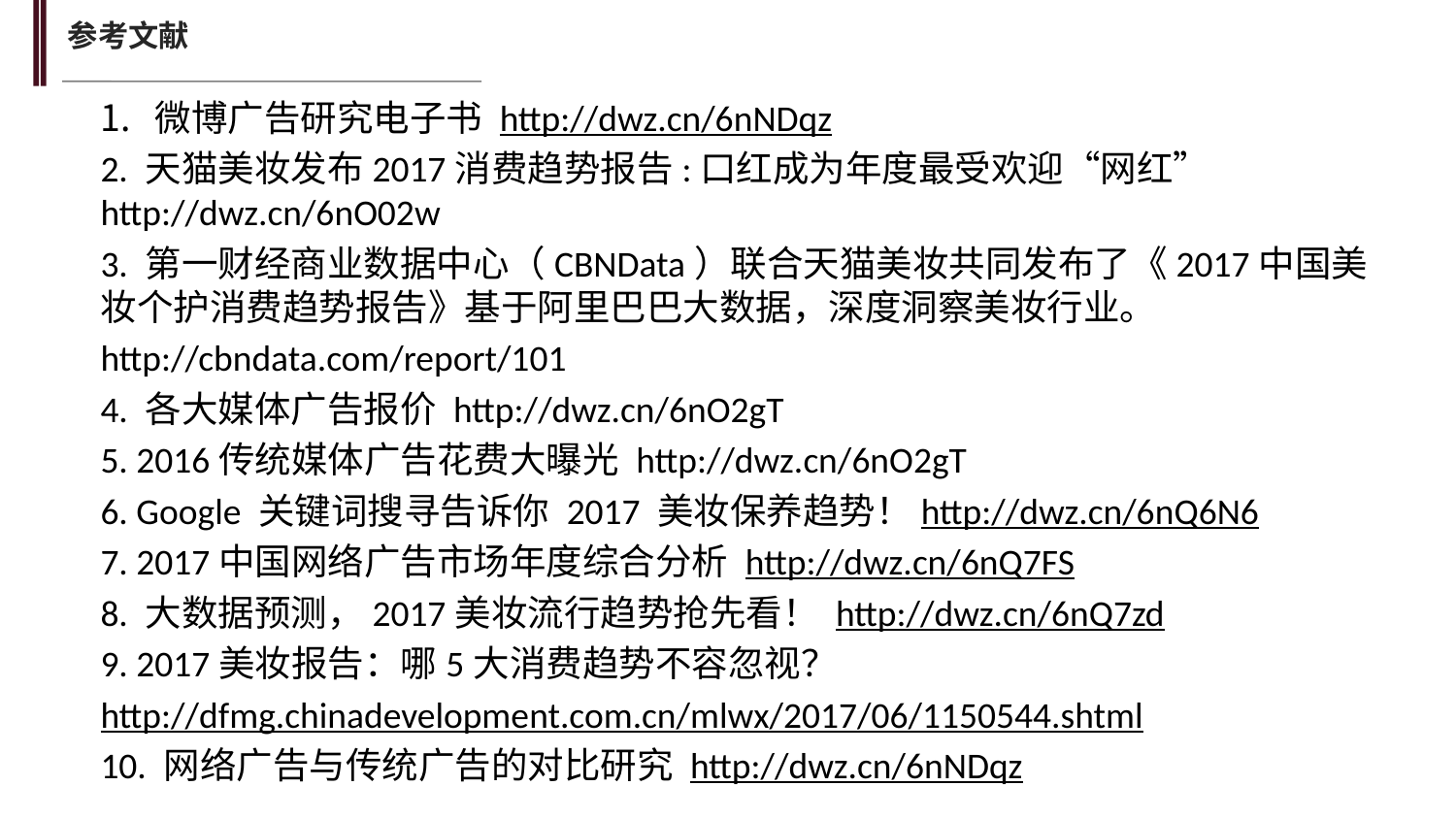

参考文献

微博广告研究电子书 http://dwz.cn/6nNDqz
2. 天猫美妆发布2017消费趋势报告:口红成为年度最受欢迎“网红” http://dwz.cn/6nO02w
3. 第一财经商业数据中心（CBNData）联合天猫美妆共同发布了《2017中国美妆个护消费趋势报告》基于阿里巴巴大数据，深度洞察美妆行业。
http://cbndata.com/report/101
4. 各大媒体广告报价 http://dwz.cn/6nO2gT
5. 2016传统媒体广告花费大曝光 http://dwz.cn/6nO2gT
6. Google 关键词搜寻告诉你 2017 美妆保养趋势！http://dwz.cn/6nQ6N6
7. 2017中国网络广告市场年度综合分析 http://dwz.cn/6nQ7FS
8. 大数据预测，2017美妆流行趋势抢先看！ http://dwz.cn/6nQ7zd
9. 2017美妆报告：哪5大消费趋势不容忽视？
http://dfmg.chinadevelopment.com.cn/mlwx/2017/06/1150544.shtml
10. 网络广告与传统广告的对比研究 http://dwz.cn/6nNDqz